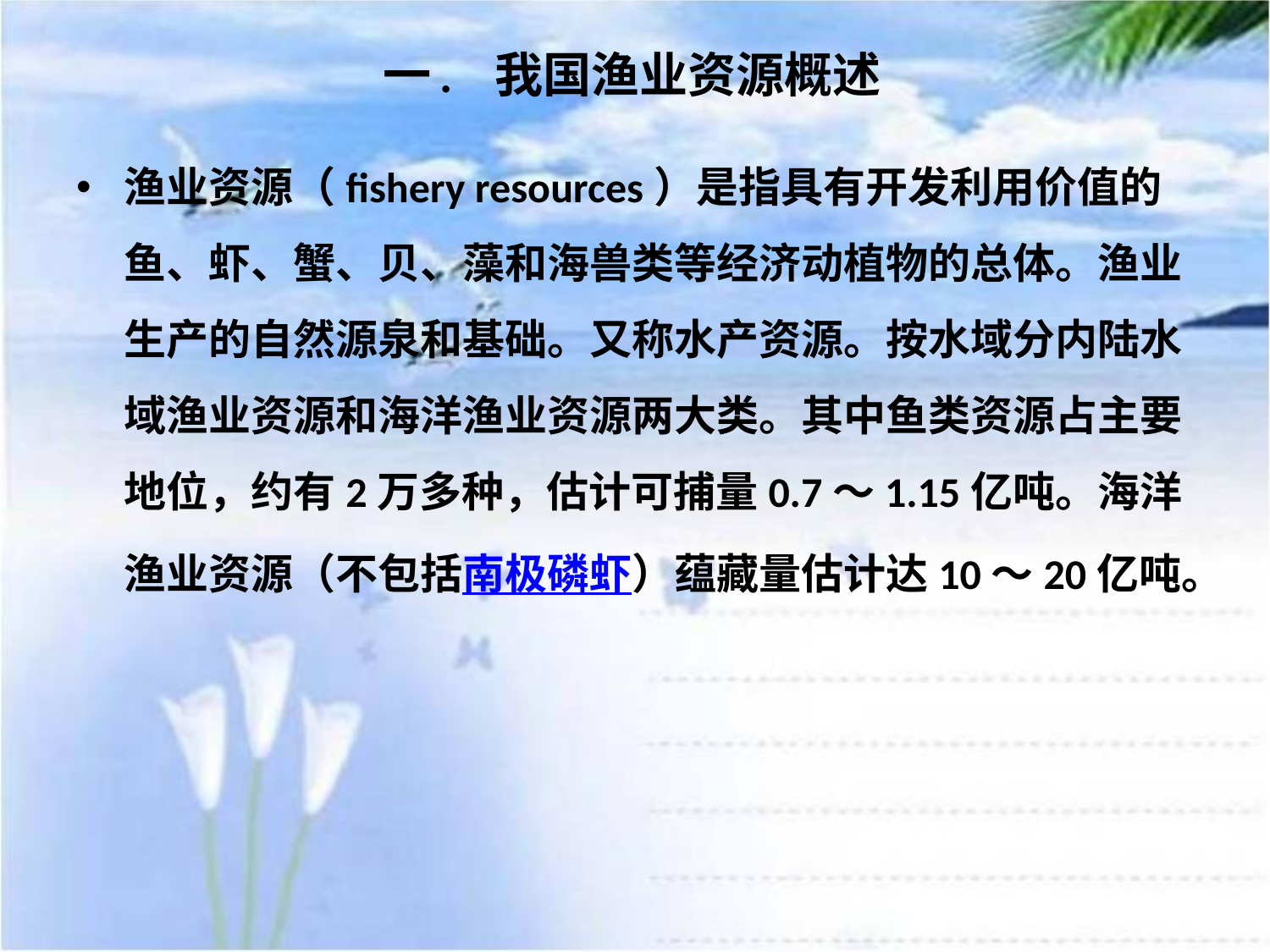

# 一.   我国渔业资源概述
渔业资源（fishery resources）是指具有开发利用价值的鱼、虾、蟹、贝、藻和海兽类等经济动植物的总体。渔业生产的自然源泉和基础。又称水产资源。按水域分内陆水域渔业资源和海洋渔业资源两大类。其中鱼类资源占主要地位，约有2万多种，估计可捕量0.7～1.15亿吨。海洋渔业资源（不包括南极磷虾）蕴藏量估计达10～20亿吨。